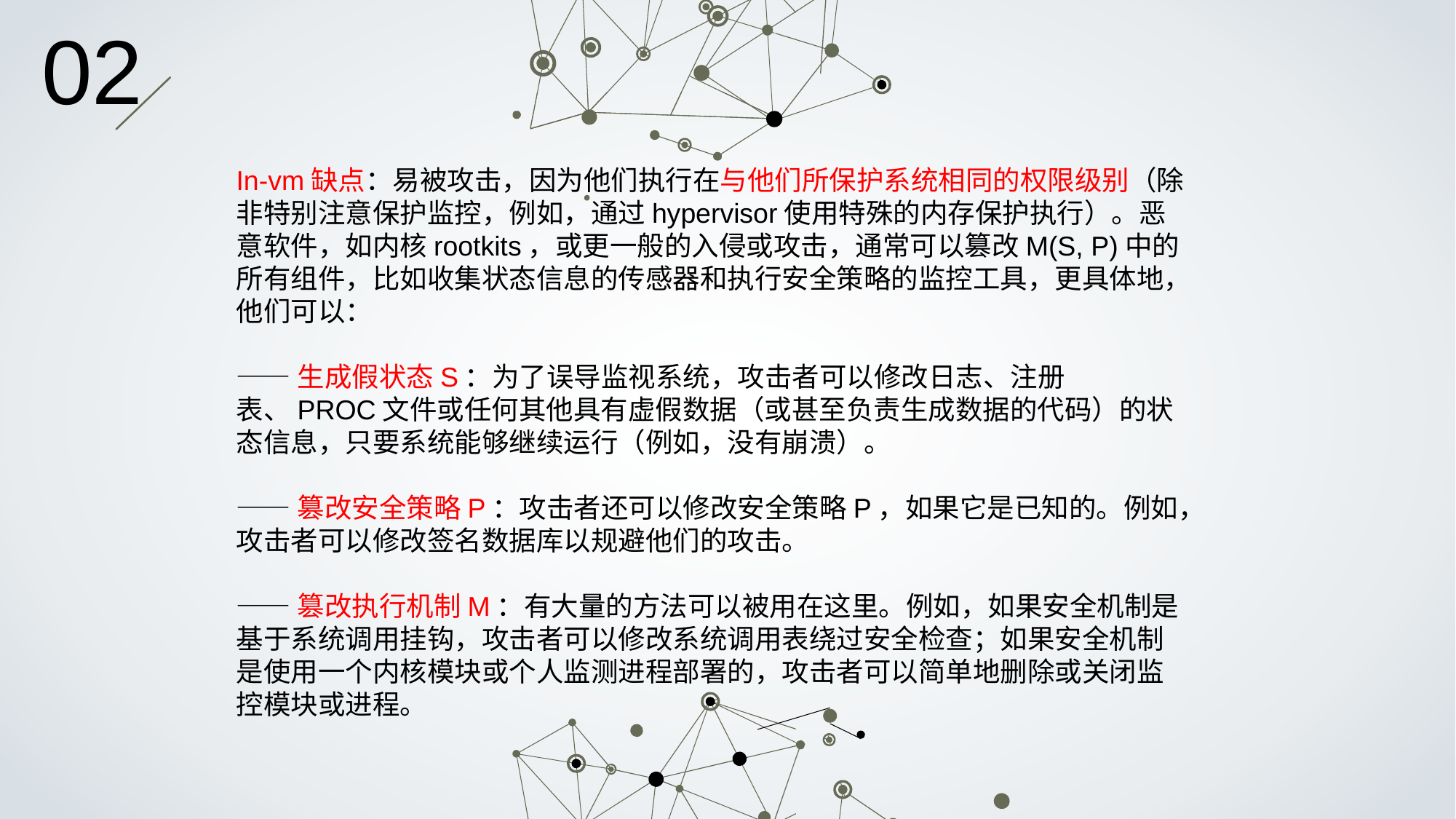

02
In-vm缺点：易被攻击，因为他们执行在与他们所保护系统相同的权限级别（除非特别注意保护监控，例如，通过hypervisor使用特殊的内存保护执行）。恶意软件，如内核rootkits，或更一般的入侵或攻击，通常可以篡改M(S, P)中的所有组件，比如收集状态信息的传感器和执行安全策略的监控工具，更具体地，他们可以：

——生成假状态S：为了误导监视系统，攻击者可以修改日志、注册表、PROC文件或任何其他具有虚假数据（或甚至负责生成数据的代码）的状态信息，只要系统能够继续运行（例如，没有崩溃）。

——篡改安全策略P：攻击者还可以修改安全策略P，如果它是已知的。例如，攻击者可以修改签名数据库以规避他们的攻击。

——篡改执行机制M：有大量的方法可以被用在这里。例如，如果安全机制是基于系统调用挂钩，攻击者可以修改系统调用表绕过安全检查；如果安全机制是使用一个内核模块或个人监测进程部署的，攻击者可以简单地删除或关闭监控模块或进程。